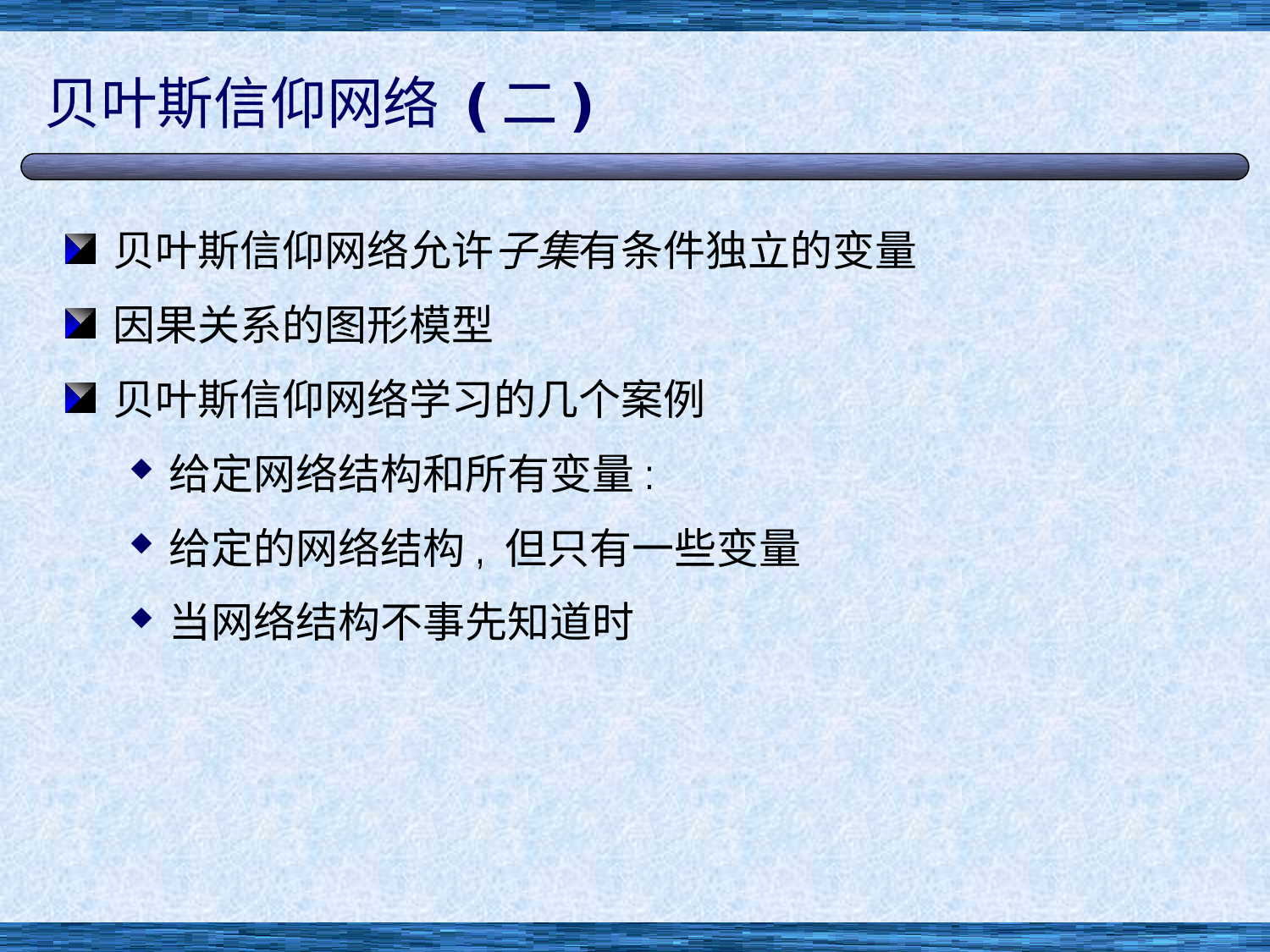

# 贝叶斯信仰网络 (二)
贝叶斯信仰网络允许子集有条件独立的变量
因果关系的图形模型
贝叶斯信仰网络学习的几个案例
给定网络结构和所有变量:
给定的网络结构, 但只有一些变量
当网络结构不事先知道时